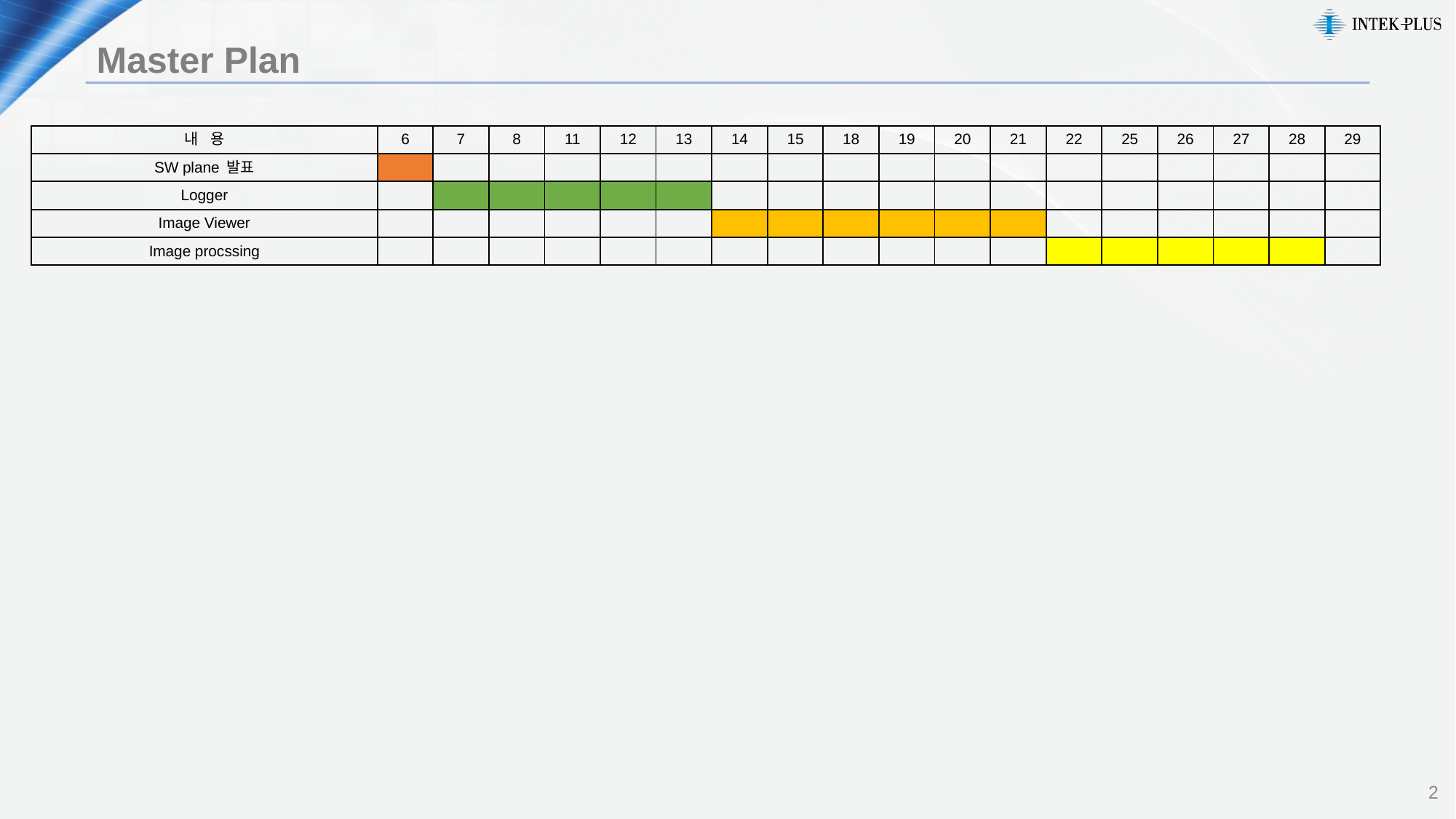

# Master Plan
| 내 용 | 6 | 7 | 8 | 11 | 12 | 13 | 14 | 15 | 18 | 19 | 20 | 21 | 22 | 25 | 26 | 27 | 28 | 29 |
| --- | --- | --- | --- | --- | --- | --- | --- | --- | --- | --- | --- | --- | --- | --- | --- | --- | --- | --- |
| SW plane 발표 |  |  |  |  |  |  |  |  |  |  |  |  |  |  |  |  |  |  |
| Logger |  |  |  |  |  |  |  |  |  |  |  |  |  |  |  |  |  |  |
| Image Viewer |  |  |  |  |  |  |  |  |  |  |  |  |  |  |  |  |  |  |
| Image procssing |  |  |  |  |  |  |  |  |  |  |  |  |  |  |  |  |  |  |
2